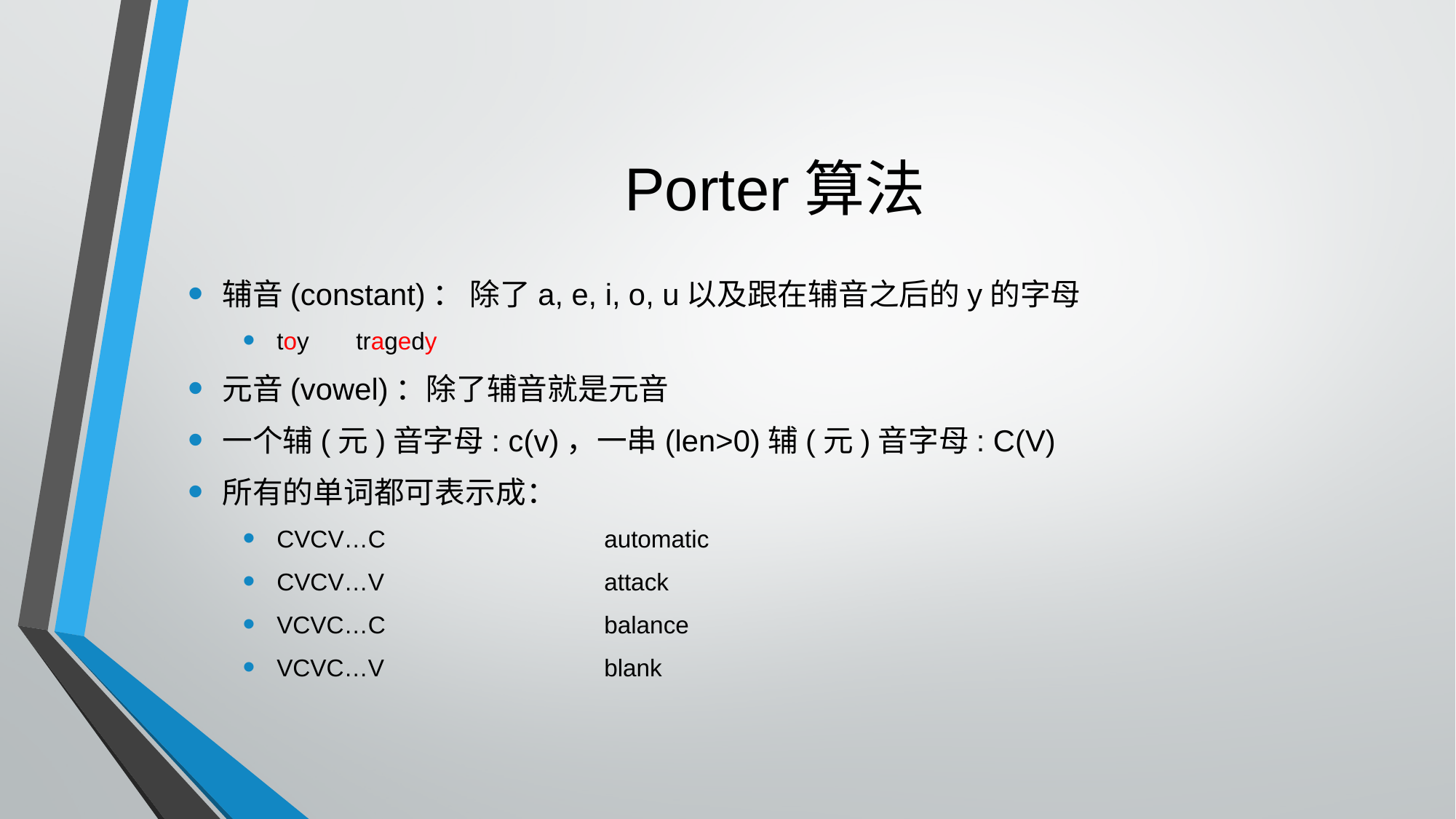

# Porter算法
辅音(constant)： 除了a, e, i, o, u以及跟在辅音之后的y的字母
toy       tragedy
元音(vowel)：除了辅音就是元音
一个辅(元)音字母: c(v)，一串(len>0)辅(元)音字母: C(V)
所有的单词都可表示成：
CVCV…C                           	automatic
CVCV…V			attack
VCVC…C			balance
VCVC…V			blank